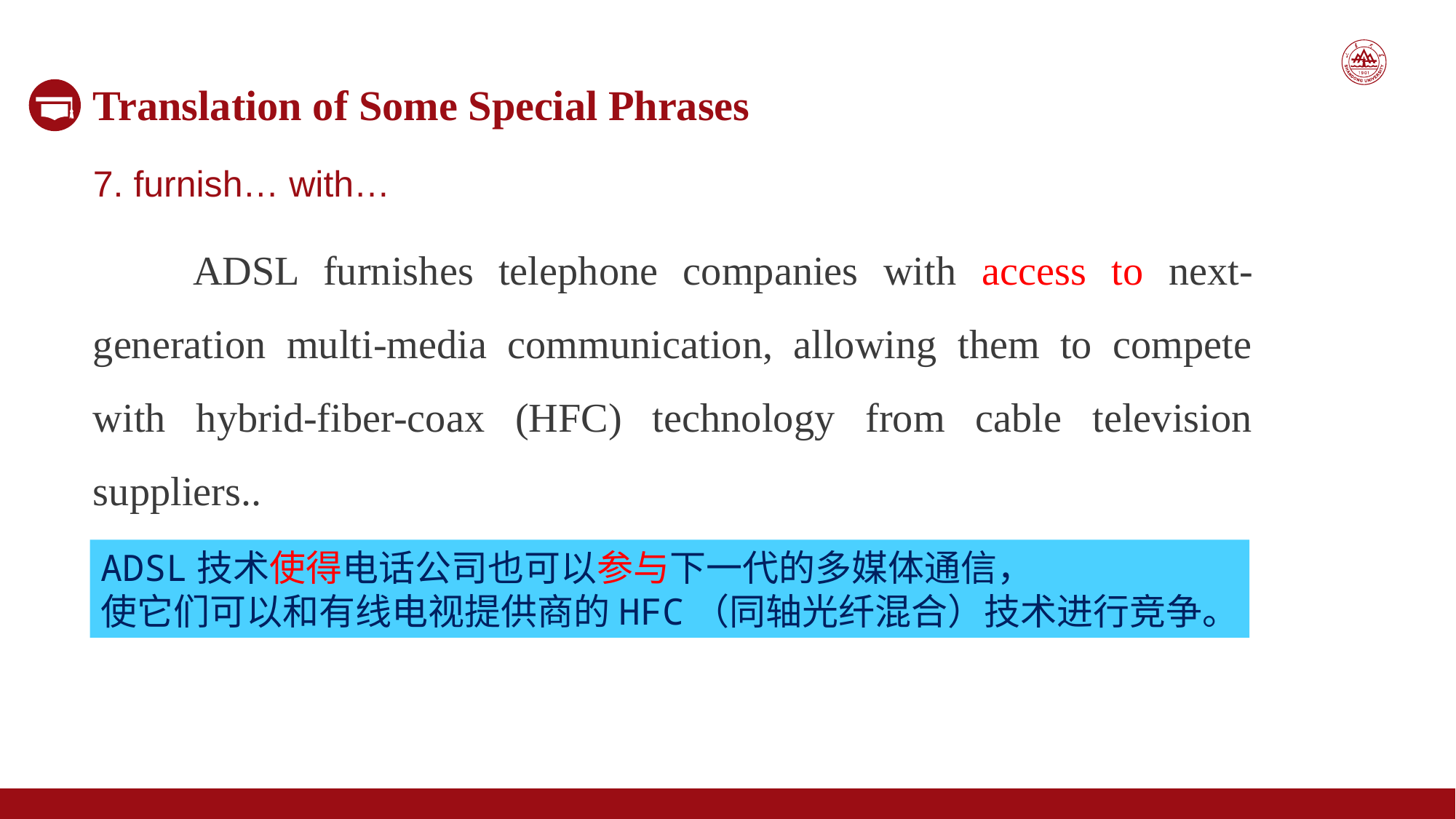

Translation of Some Special Phrases
7. furnish… with…
    ADSL furnishes telephone companies with access to next-generation multi-media communication, allowing them to compete with hybrid-fiber-coax (HFC) technology from cable television suppliers..
ADSL技术使得电话公司也可以参与下一代的多媒体通信，
使它们可以和有线电视提供商的HFC（同轴光纤混合）技术进行竞争。